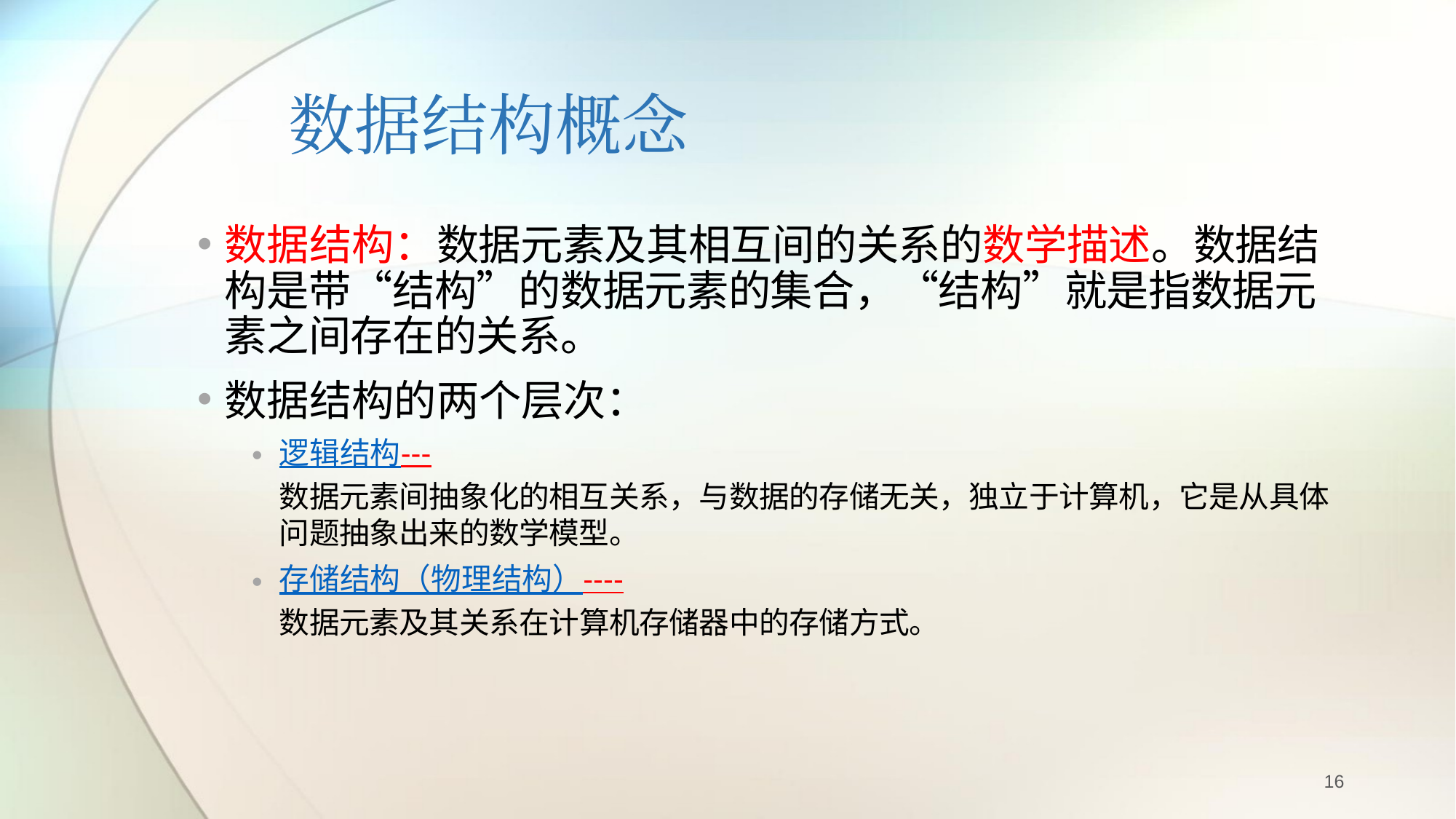

# 数据结构概念
数据结构：数据元素及其相互间的关系的数学描述。数据结构是带“结构”的数据元素的集合，“结构”就是指数据元素之间存在的关系。
数据结构的两个层次：
逻辑结构---
数据元素间抽象化的相互关系，与数据的存储无关，独立于计算机，它是从具体问题抽象出来的数学模型。
存储结构（物理结构）----
数据元素及其关系在计算机存储器中的存储方式。

16